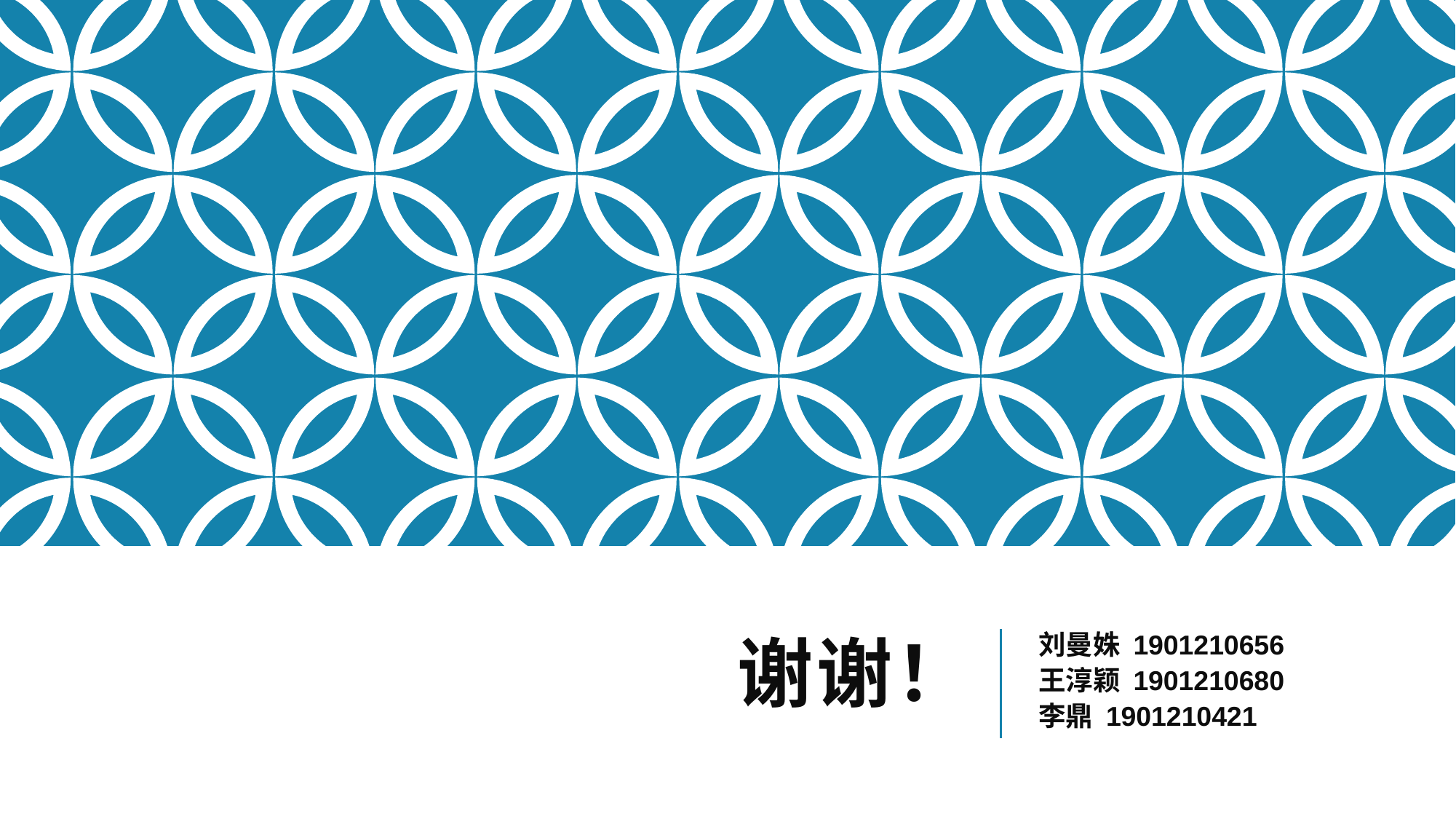

# 谢谢！
刘曼姝 1901210656
王淳颖 1901210680
李鼎 1901210421